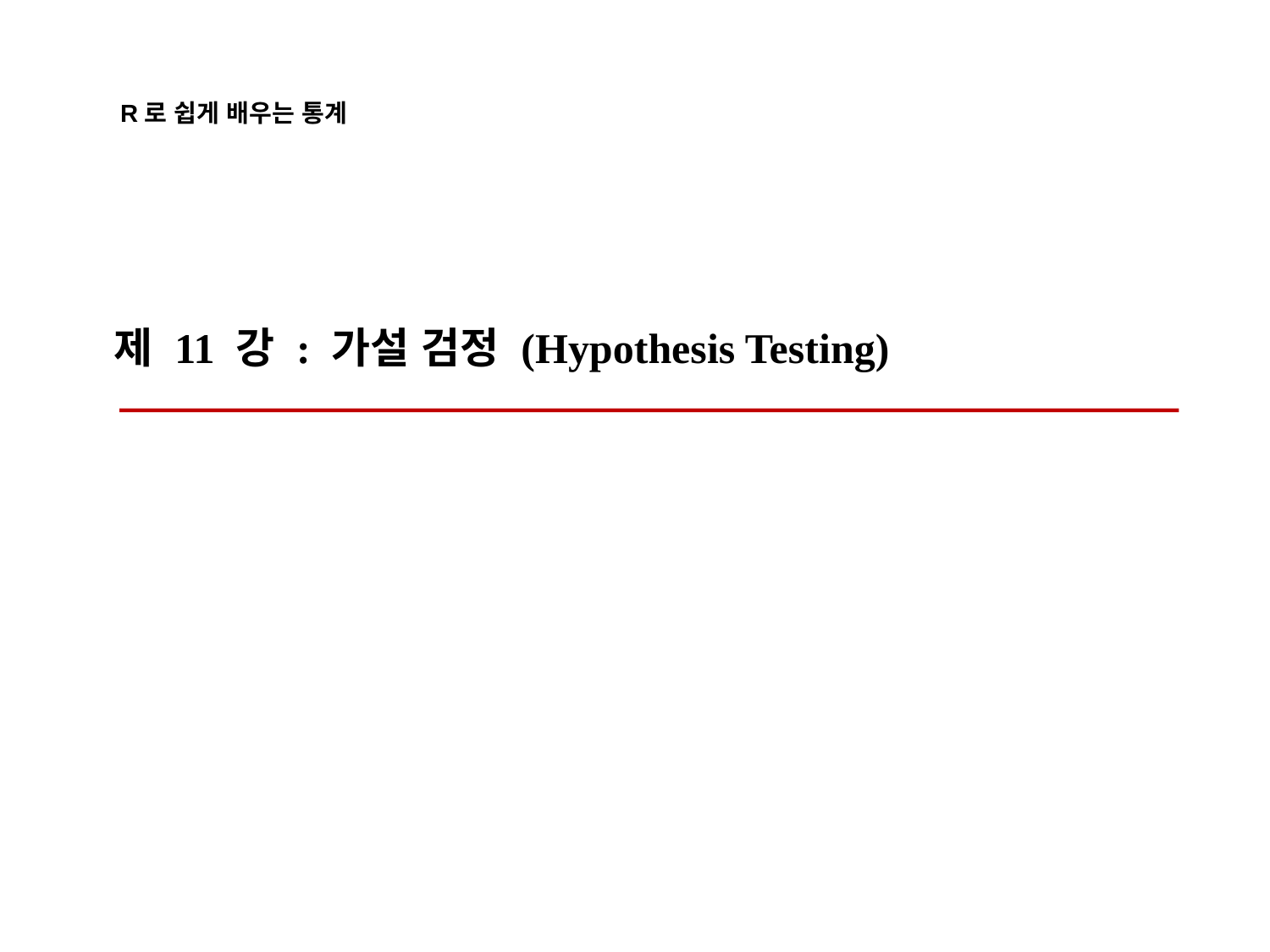

# 제 11 강 : 가설 검정 (Hypothesis Testing)